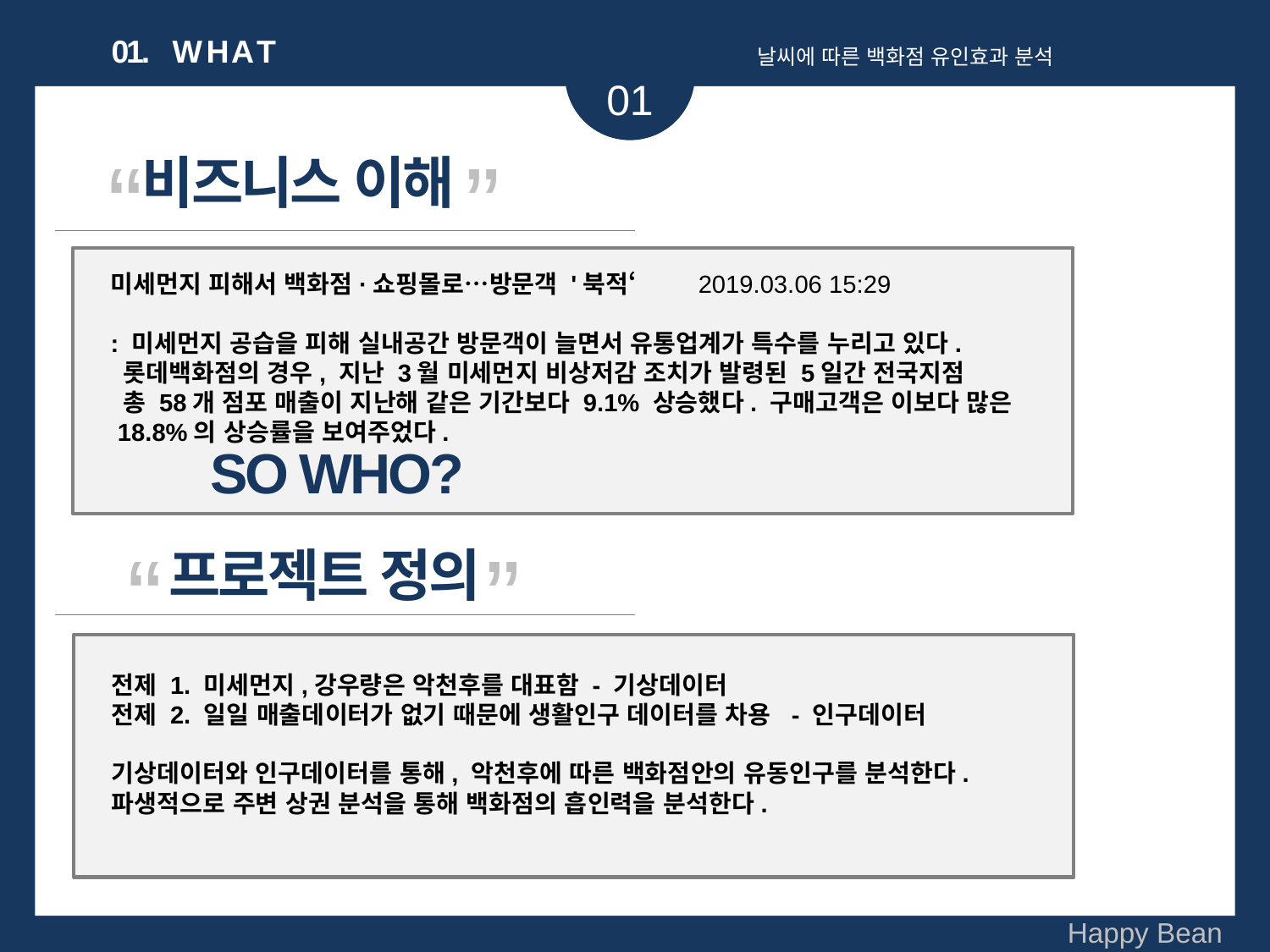

01.    W H A T
날씨에 따른 백화점 유인효과 분석
01

“           ”
비즈니스 이해

미세먼지 피해서 백화점·쇼핑몰로…방문객 '북적‘        2019.03.06 15:29

: 미세먼지 공습을 피해 실내공간 방문객이 늘면서 유통업계가 특수를 누리고 있다.
 롯데백화점의 경우, 지난 3월 미세먼지 비상저감 조치가 발령된 5일간 전국지점
 총 58개 점포 매출이 지난해 같은 기간보다 9.1% 상승했다. 구매고객은 이보다 많은
 18.8%의 상승률을 보여주었다.
SO WHO?
“           ”
프로젝트 정의

전제 1. 미세먼지,강우량은 악천후를 대표함 - 기상데이터
전제 2. 일일 매출데이터가 없기 때문에 생활인구 데이터를 차용  - 인구데이터

기상데이터와 인구데이터를 통해, 악천후에 따른 백화점안의 유동인구를 분석한다.
파생적으로 주변 상권 분석을 통해 백화점의 흡인력을 분석한다.
Happy Bean